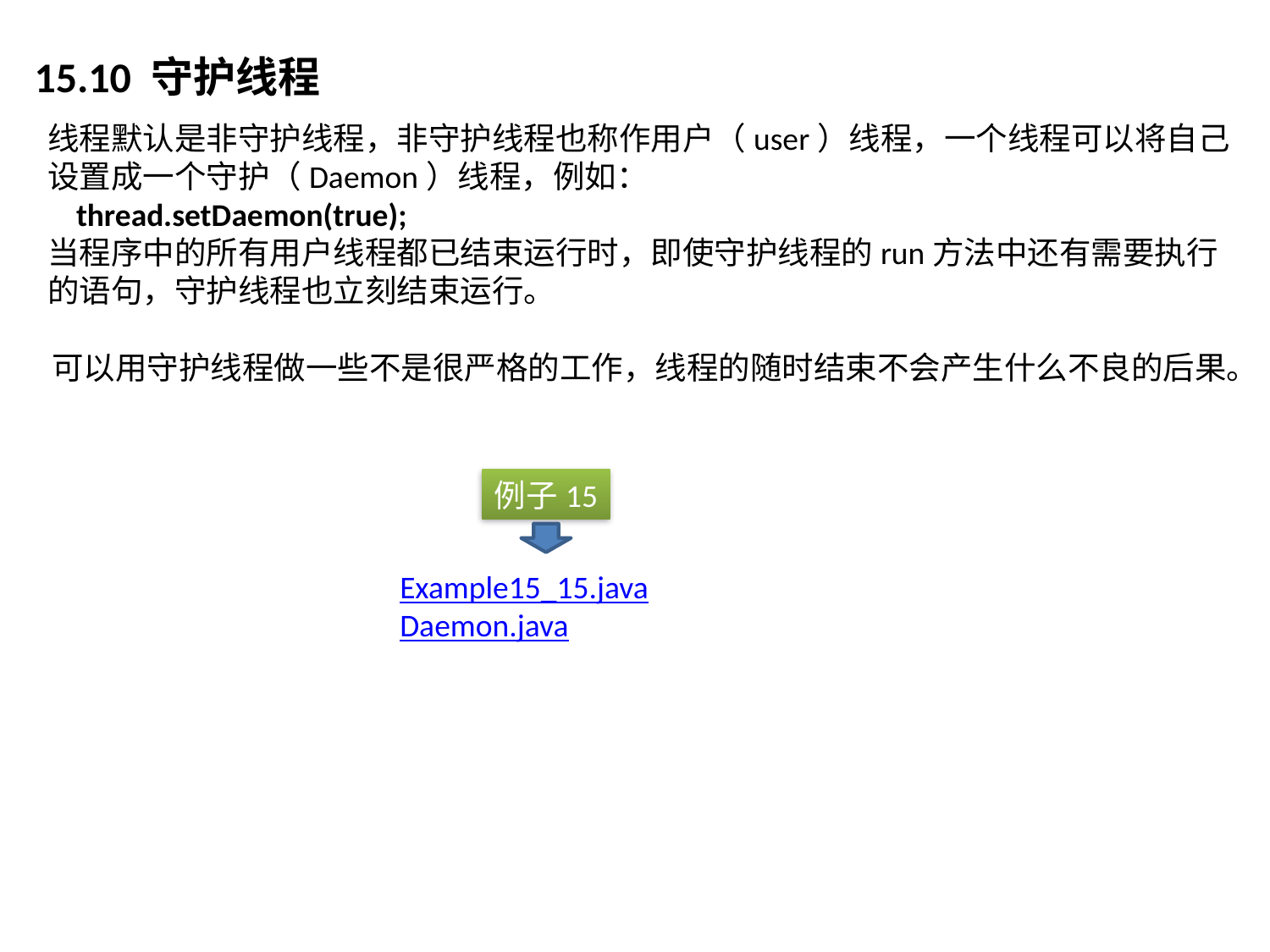

# 15.10 守护线程
线程默认是非守护线程，非守护线程也称作用户（user）线程，一个线程可以将自己设置成一个守护（Daemon）线程，例如：
    thread.setDaemon(true);
当程序中的所有用户线程都已结束运行时，即使守护线程的run方法中还有需要执行的语句，守护线程也立刻结束运行。
可以用守护线程做一些不是很严格的工作，线程的随时结束不会产生什么不良的后果。
例子15

Example15_15.java
Daemon.java